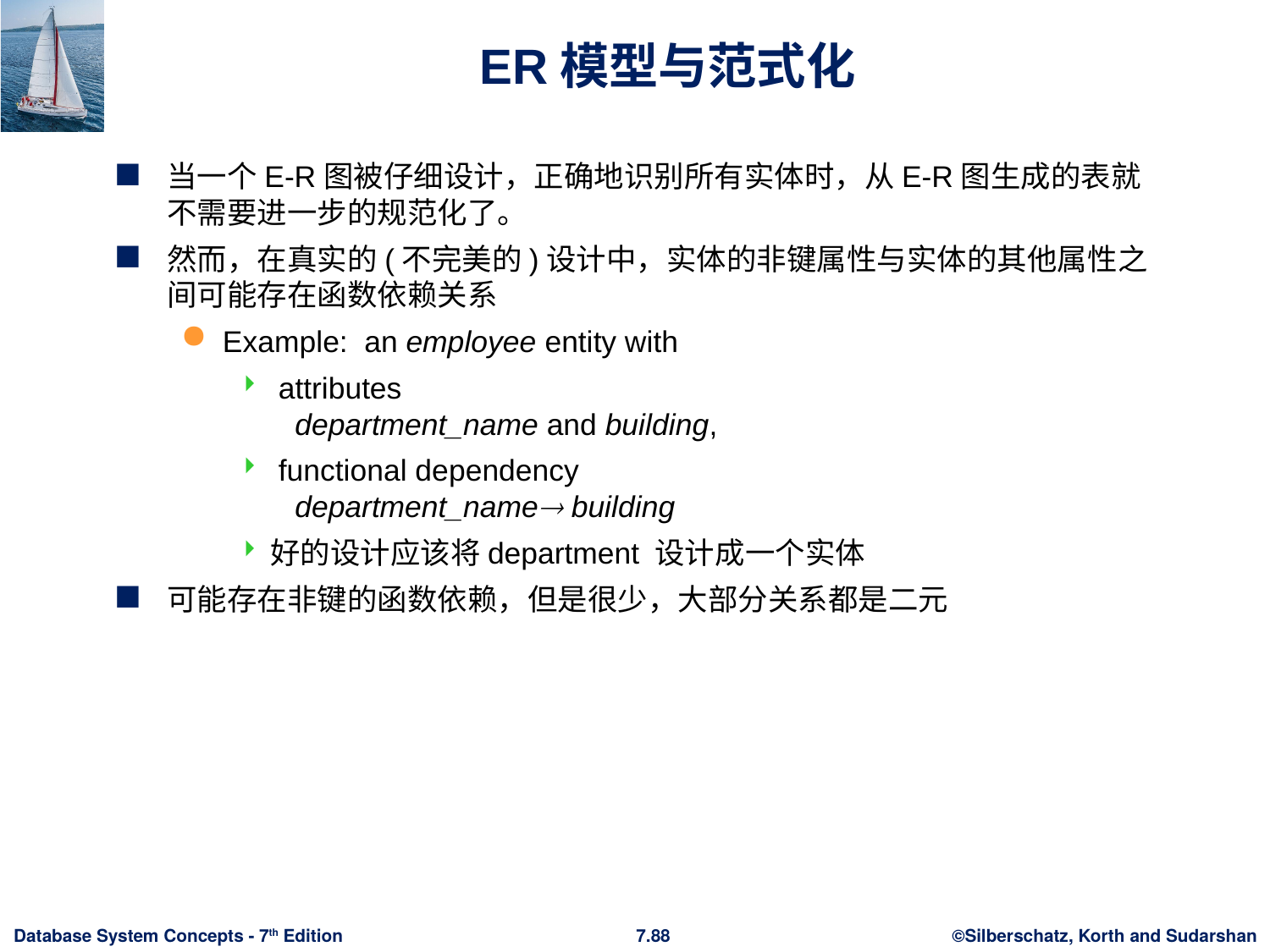

# ER模型与范式化
当一个E-R图被仔细设计，正确地识别所有实体时，从E-R图生成的表就不需要进一步的规范化了。
然而，在真实的(不完美的)设计中，实体的非键属性与实体的其他属性之间可能存在函数依赖关系
Example:  an employee entity with
 attributes
   department_name and building,
 functional dependency
   department_name→ building
好的设计应该将department 设计成一个实体
可能存在非键的函数依赖，但是很少，大部分关系都是二元